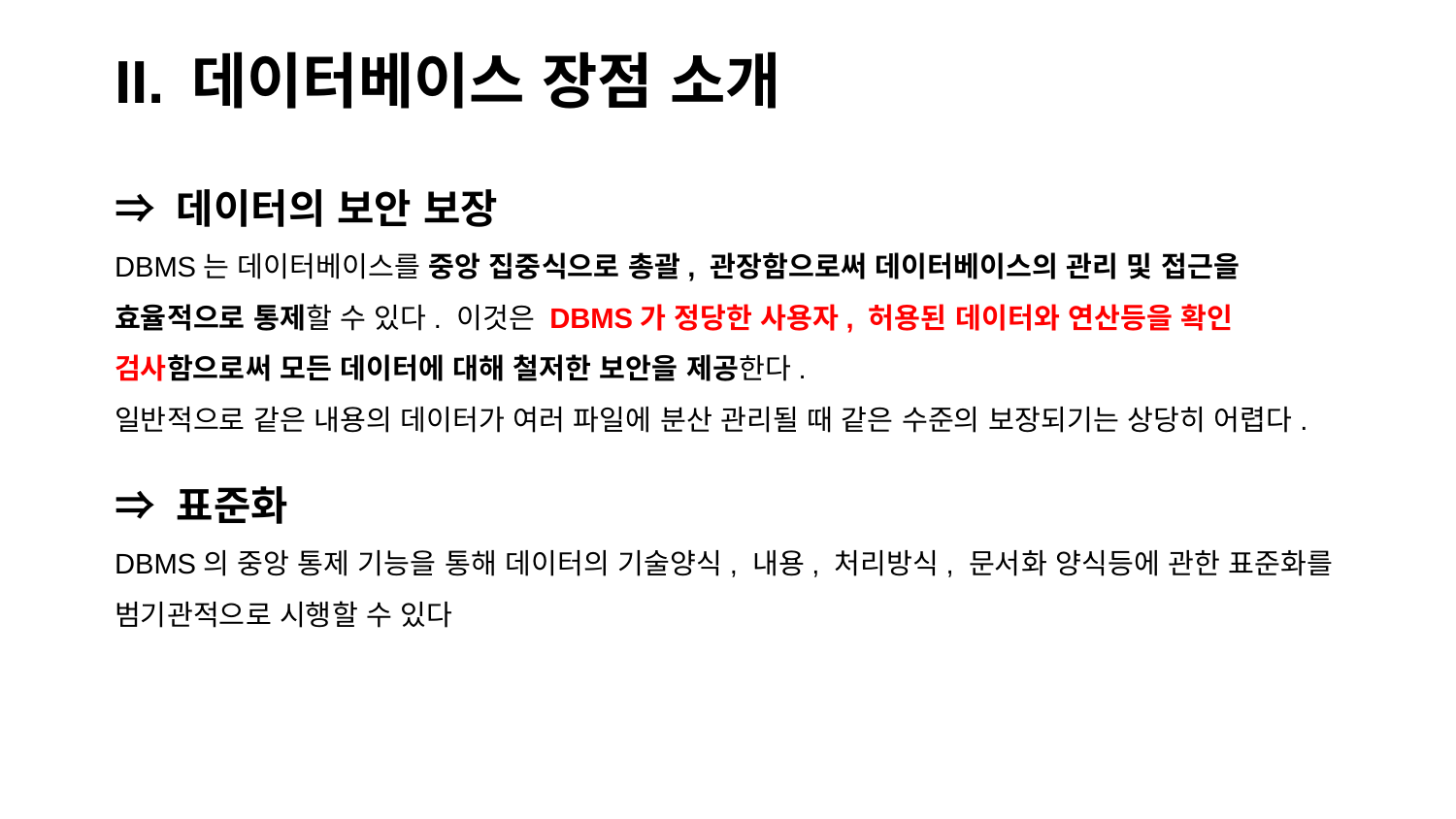

# II. 데이터베이스 장점 소개
⇒ 데이터의 보안 보장
DBMS는 데이터베이스를 중앙 집중식으로 총괄, 관장함으로써 데이터베이스의 관리 및 접근을 효율적으로 통제할 수 있다. 이것은 DBMS가 정당한 사용자, 허용된 데이터와 연산등을 확인 검사함으로써 모든 데이터에 대해 철저한 보안을 제공한다. 
일반적으로 같은 내용의 데이터가 여러 파일에 분산 관리될 때 같은 수준의 보장되기는 상당히 어렵다.
⇒ 표준화
DBMS의 중앙 통제 기능을 통해 데이터의 기술양식, 내용, 처리방식, 문서화 양식등에 관한 표준화를 범기관적으로 시행할 수 있다